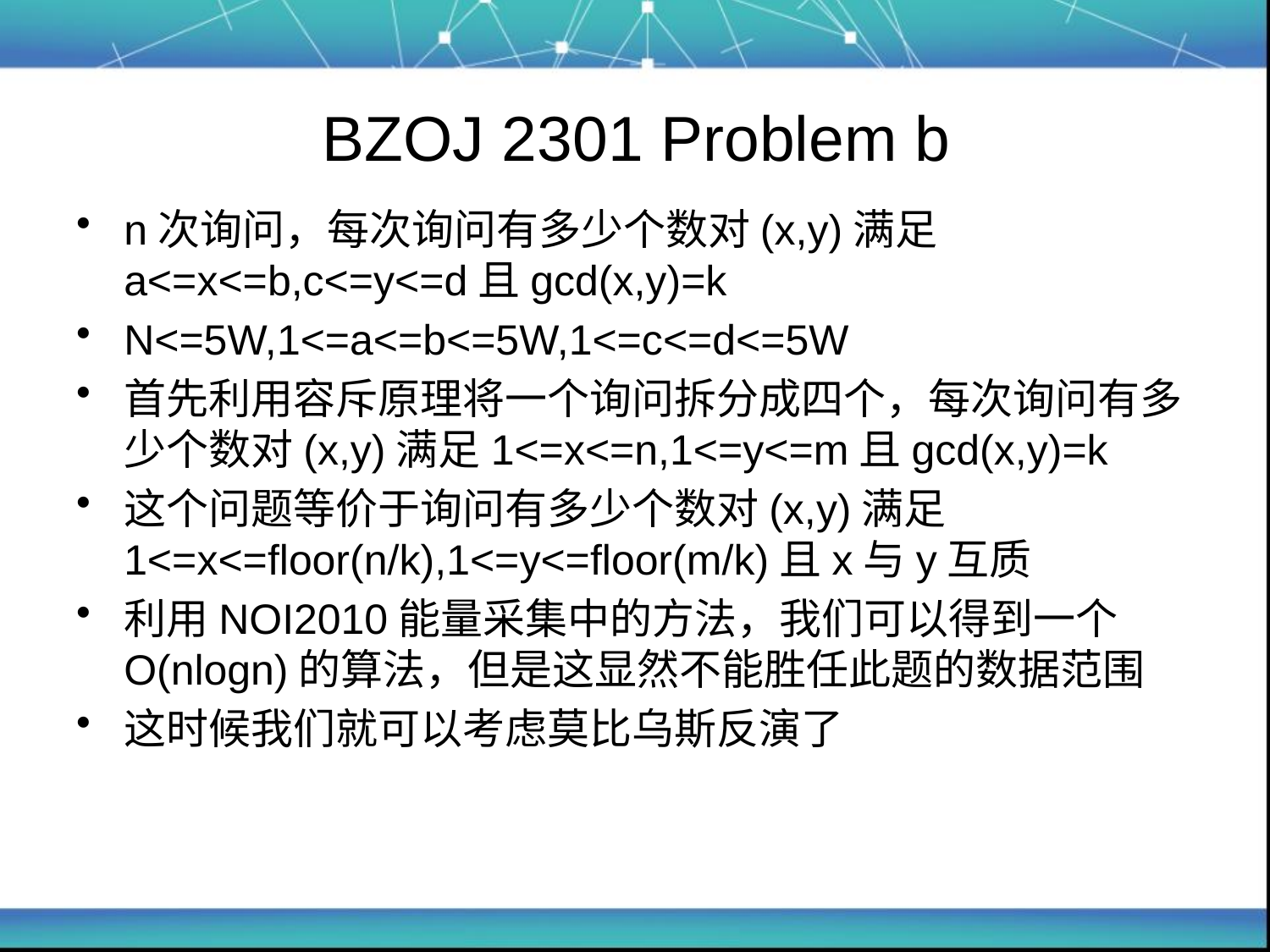

# BZOJ 2301 Problem b
n次询问，每次询问有多少个数对(x,y)满足a<=x<=b,c<=y<=d且gcd(x,y)=k
N<=5W,1<=a<=b<=5W,1<=c<=d<=5W
首先利用容斥原理将一个询问拆分成四个，每次询问有多少个数对(x,y)满足1<=x<=n,1<=y<=m且gcd(x,y)=k
这个问题等价于询问有多少个数对(x,y)满足1<=x<=floor(n/k),1<=y<=floor(m/k)且x与y互质
利用NOI2010能量采集中的方法，我们可以得到一个O(nlogn)的算法，但是这显然不能胜任此题的数据范围
这时候我们就可以考虑莫比乌斯反演了